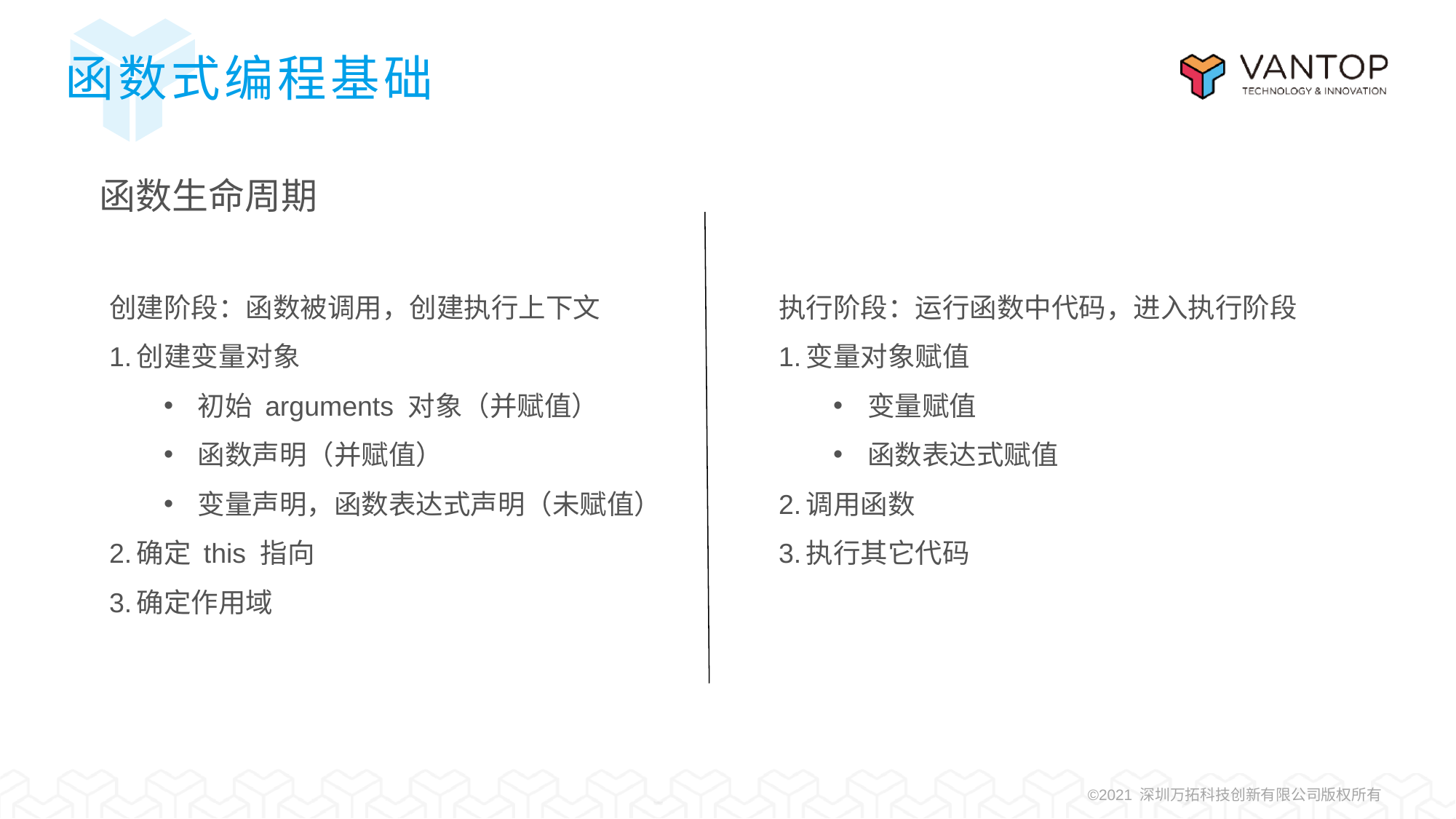

# 函数式编程基础
函数生命周期
创建阶段：函数被调用，创建执行上下文
创建变量对象
初始 arguments 对象（并赋值）
函数声明（并赋值）
变量声明，函数表达式声明（未赋值）
确定 this 指向
确定作用域
执行阶段：运行函数中代码，进入执行阶段
变量对象赋值
变量赋值
函数表达式赋值
调用函数
执行其它代码